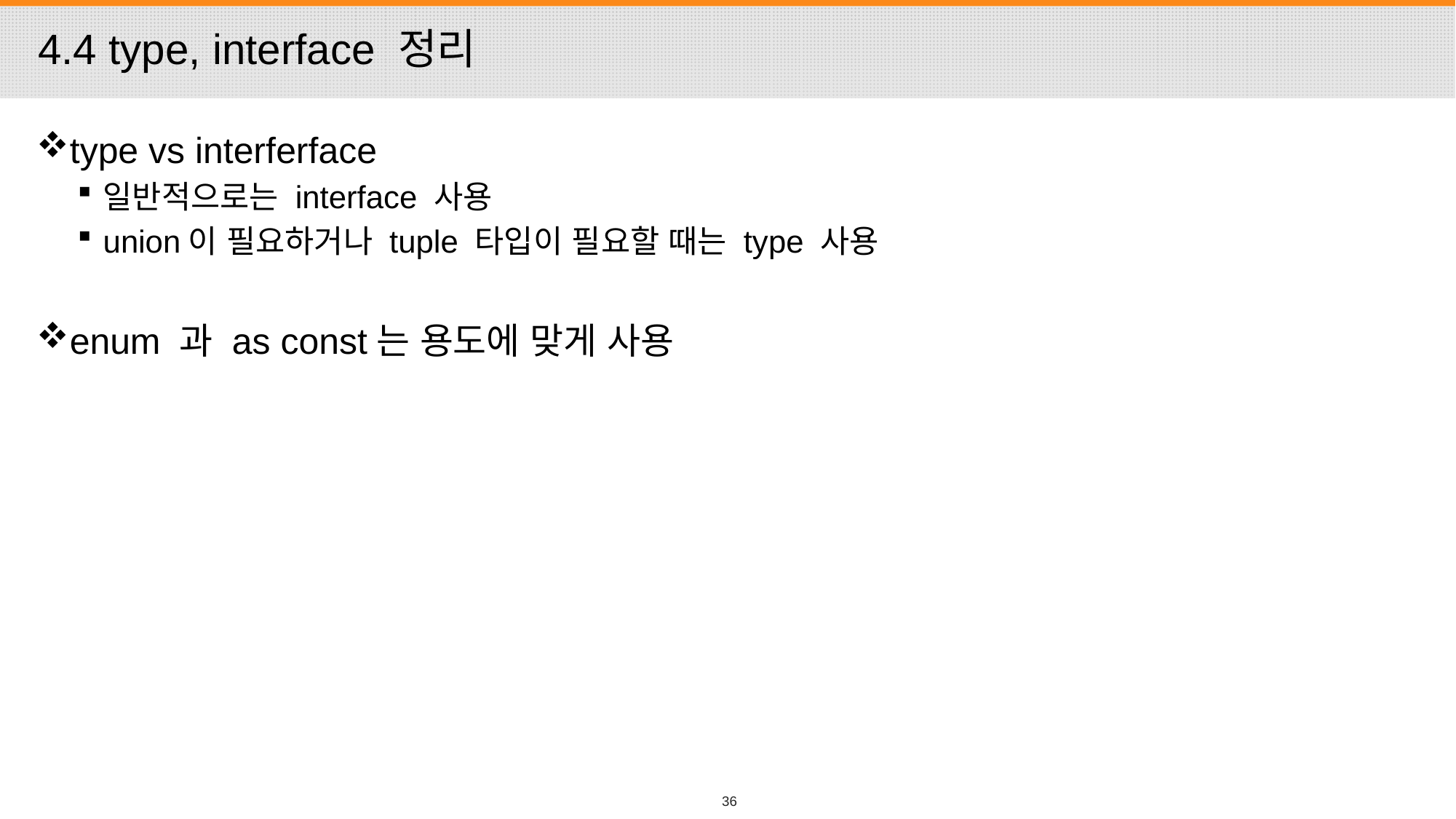

# 4.4 type, interface 정리
type vs interferface
일반적으로는 interface 사용
union이 필요하거나 tuple 타입이 필요할 때는 type 사용

enum 과 as const는 용도에 맞게 사용